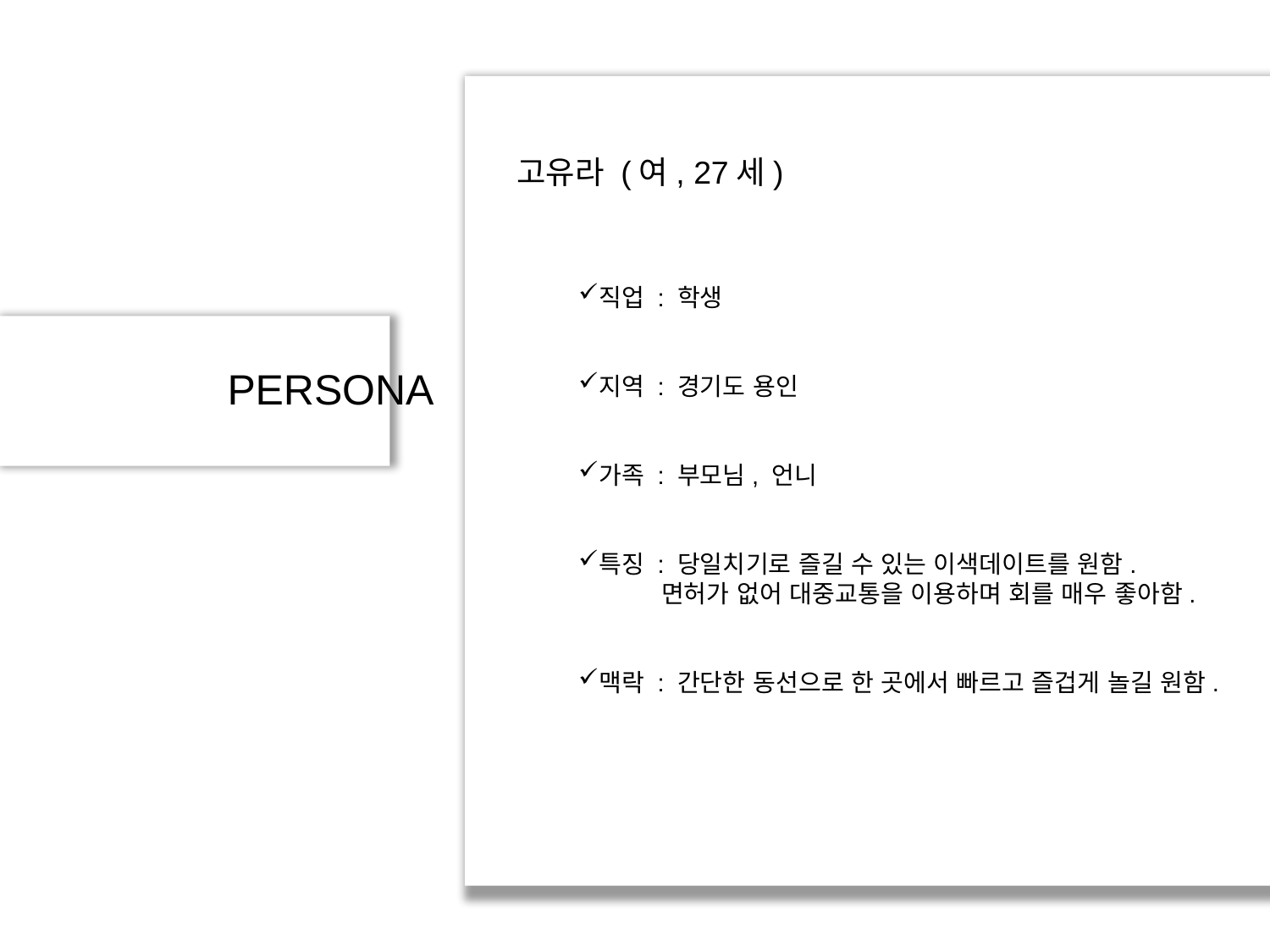

고유라 (여, 27세)
직업 : 학생

지역 : 경기도 용인

가족 : 부모님, 언니

특징 : 당일치기로 즐길 수 있는 이색데이트를 원함.
           면허가 없어 대중교통을 이용하며 회를 매우 좋아함.

맥락 : 간단한 동선으로 한 곳에서 빠르고 즐겁게 놀길 원함.

PERSONA